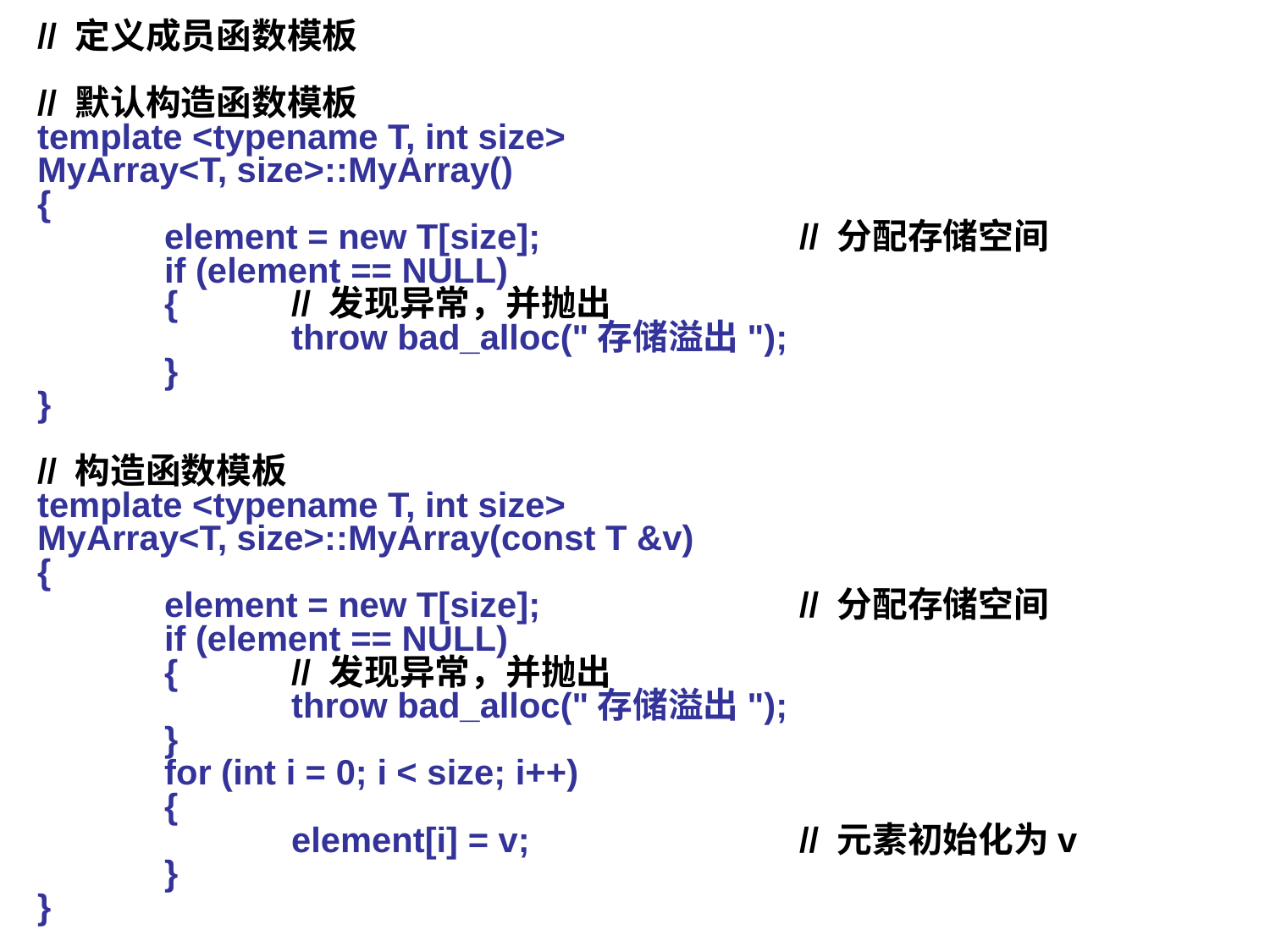

// 定义成员函数模板

// 默认构造函数模板
template <typename T, int size>
MyArray<T, size>::MyArray()
{
	element = new T[size];			// 分配存储空间
	if (element == NULL)
	{	// 发现异常，并抛出
		throw bad_alloc("存储溢出");
	}
}

// 构造函数模板
template <typename T, int size>
MyArray<T, size>::MyArray(const T &v)
{
	element = new T[size];			// 分配存储空间
	if (element == NULL)
	{	// 发现异常，并抛出
		throw bad_alloc("存储溢出");
	}
	for (int i = 0; i < size; i++)
	{
		element[i] = v; 			// 元素初始化为v
	}
}